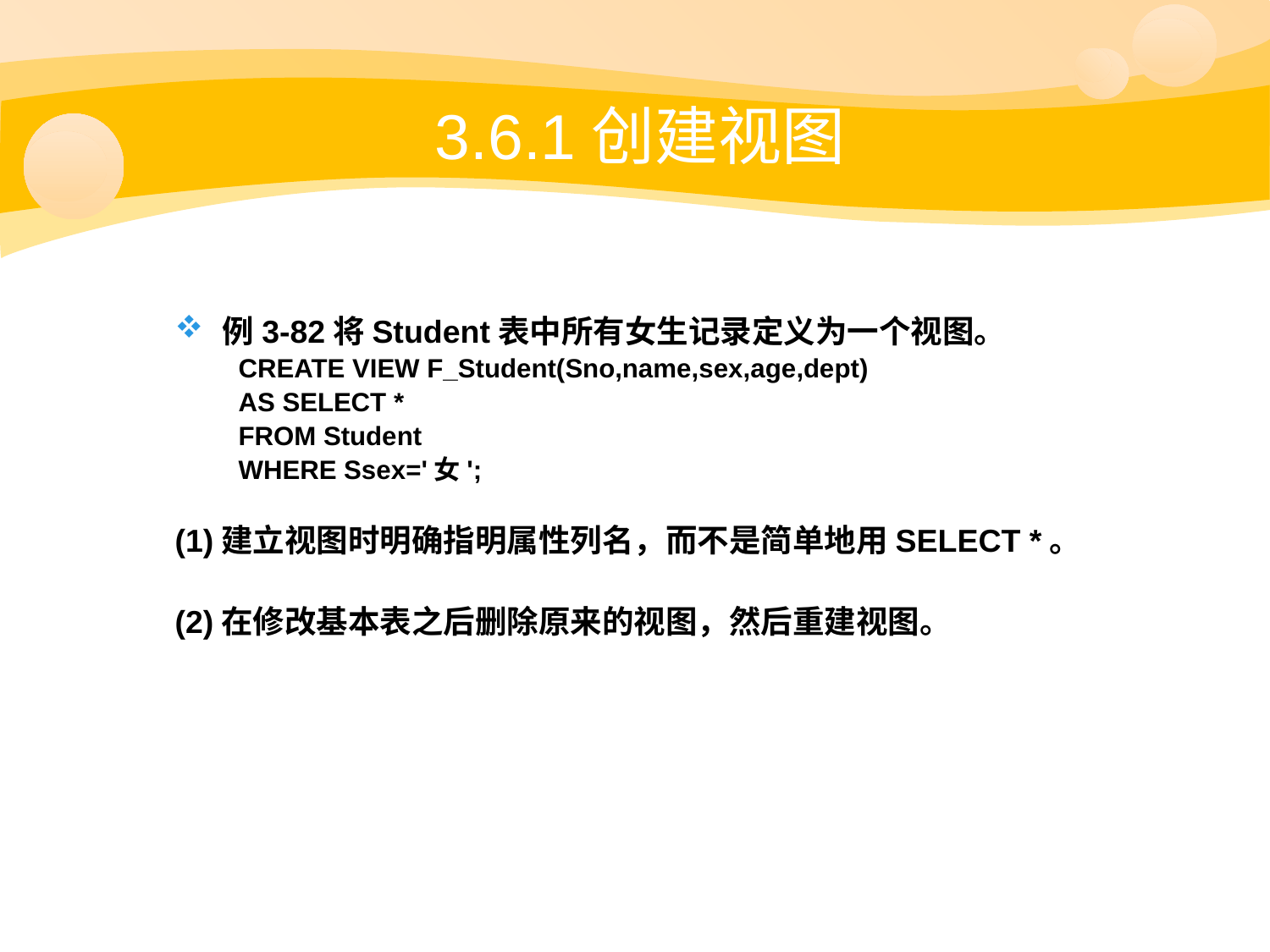

# 3.6.1创建视图
例3-82将Student表中所有女生记录定义为一个视图。
CREATE VIEW F_Student(Sno,name,sex,age,dept)
AS SELECT *
FROM Student
WHERE Ssex='女';

(1)建立视图时明确指明属性列名，而不是简单地用SELECT *。

(2)在修改基本表之后删除原来的视图，然后重建视图。